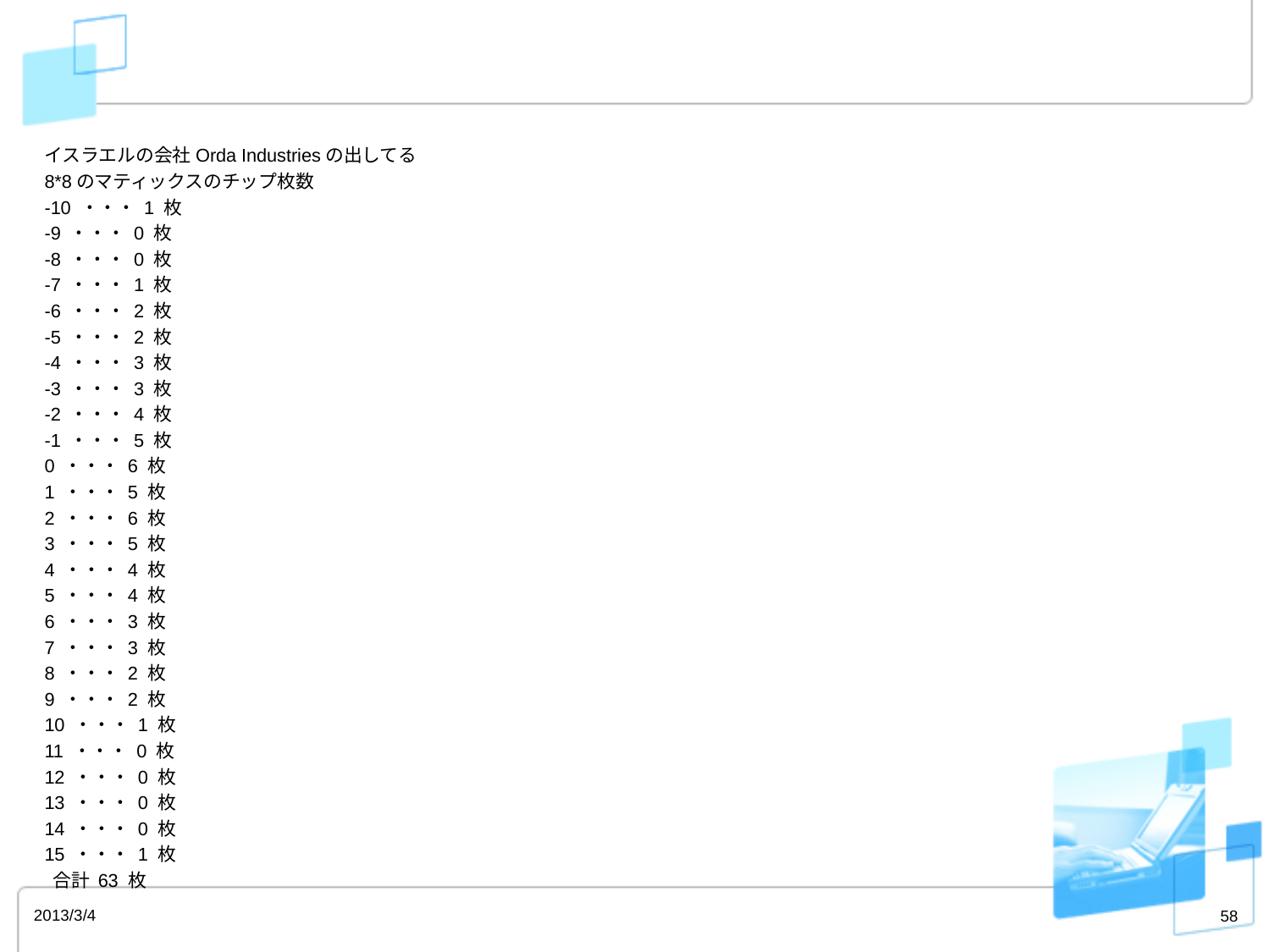

#
イスラエルの会社Orda Industriesの出してる
8*8のマティックスのチップ枚数
-10 ・・・ 1 枚
-9 ・・・ 0 枚
-8 ・・・ 0 枚
-7 ・・・ 1 枚
-6 ・・・ 2 枚
-5 ・・・ 2 枚
-4 ・・・ 3 枚
-3 ・・・ 3 枚
-2 ・・・ 4 枚
-1 ・・・ 5 枚
0 ・・・ 6 枚
1 ・・・ 5 枚
2 ・・・ 6 枚
3 ・・・ 5 枚
4 ・・・ 4 枚
5 ・・・ 4 枚
6 ・・・ 3 枚
7 ・・・ 3 枚
8 ・・・ 2 枚
9 ・・・ 2 枚
10 ・・・ 1 枚
11 ・・・ 0 枚
12 ・・・ 0 枚
13 ・・・ 0 枚
14 ・・・ 0 枚
15 ・・・ 1 枚
 合計 63 枚
2013/3/4
58